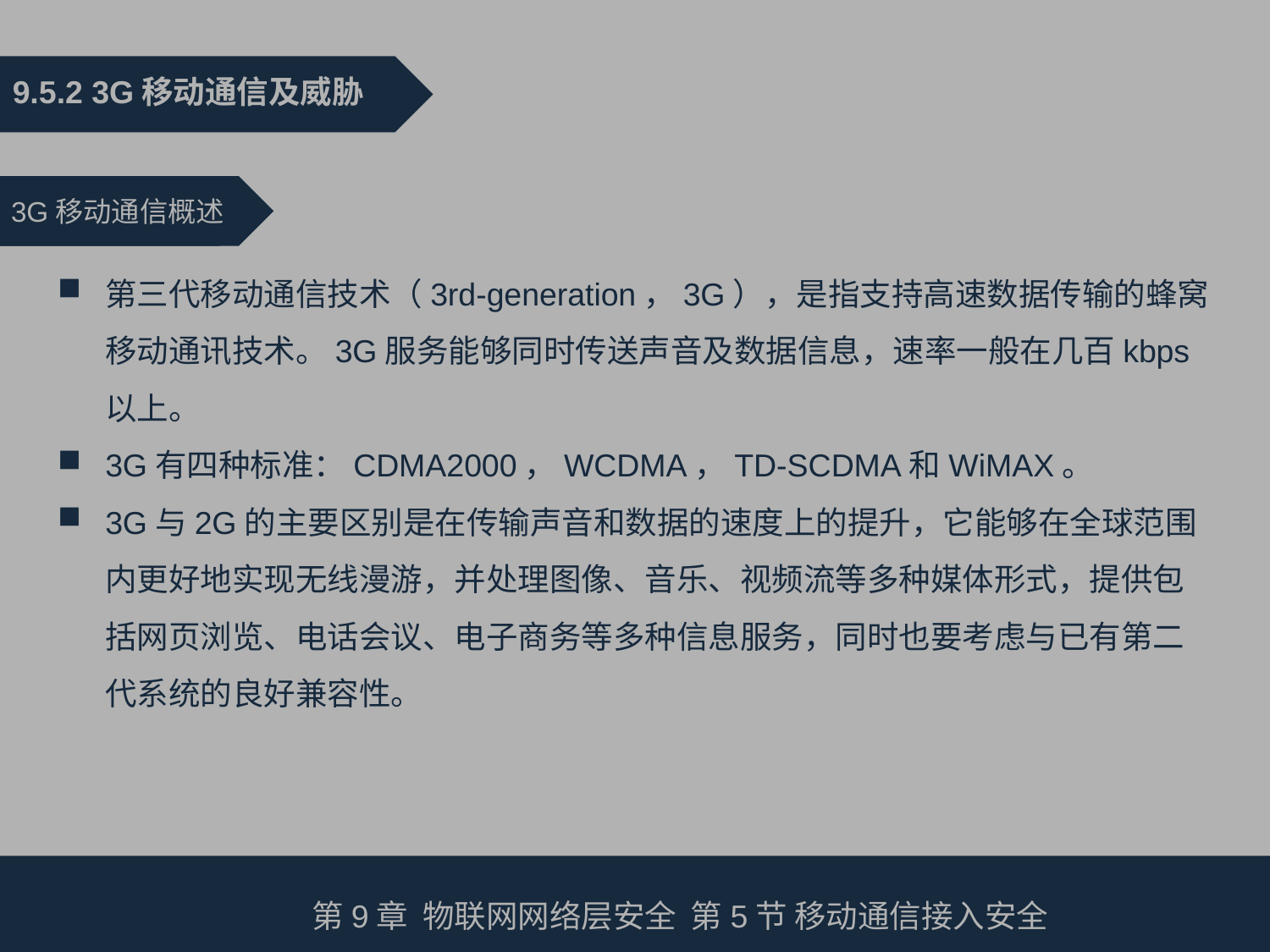

9.5.2 3G移动通信及威胁
3G移动通信概述
第三代移动通信技术（3rd-generation，3G），是指支持高速数据传输的蜂窝移动通讯技术。3G服务能够同时传送声音及数据信息，速率一般在几百kbps以上。
3G有四种标准：CDMA2000，WCDMA，TD-SCDMA和WiMAX。
3G与2G的主要区别是在传输声音和数据的速度上的提升，它能够在全球范围内更好地实现无线漫游，并处理图像、音乐、视频流等多种媒体形式，提供包括网页浏览、电话会议、电子商务等多种信息服务，同时也要考虑与已有第二代系统的良好兼容性。
第9章  物联网网络层安全  第5节 移动通信接入安全